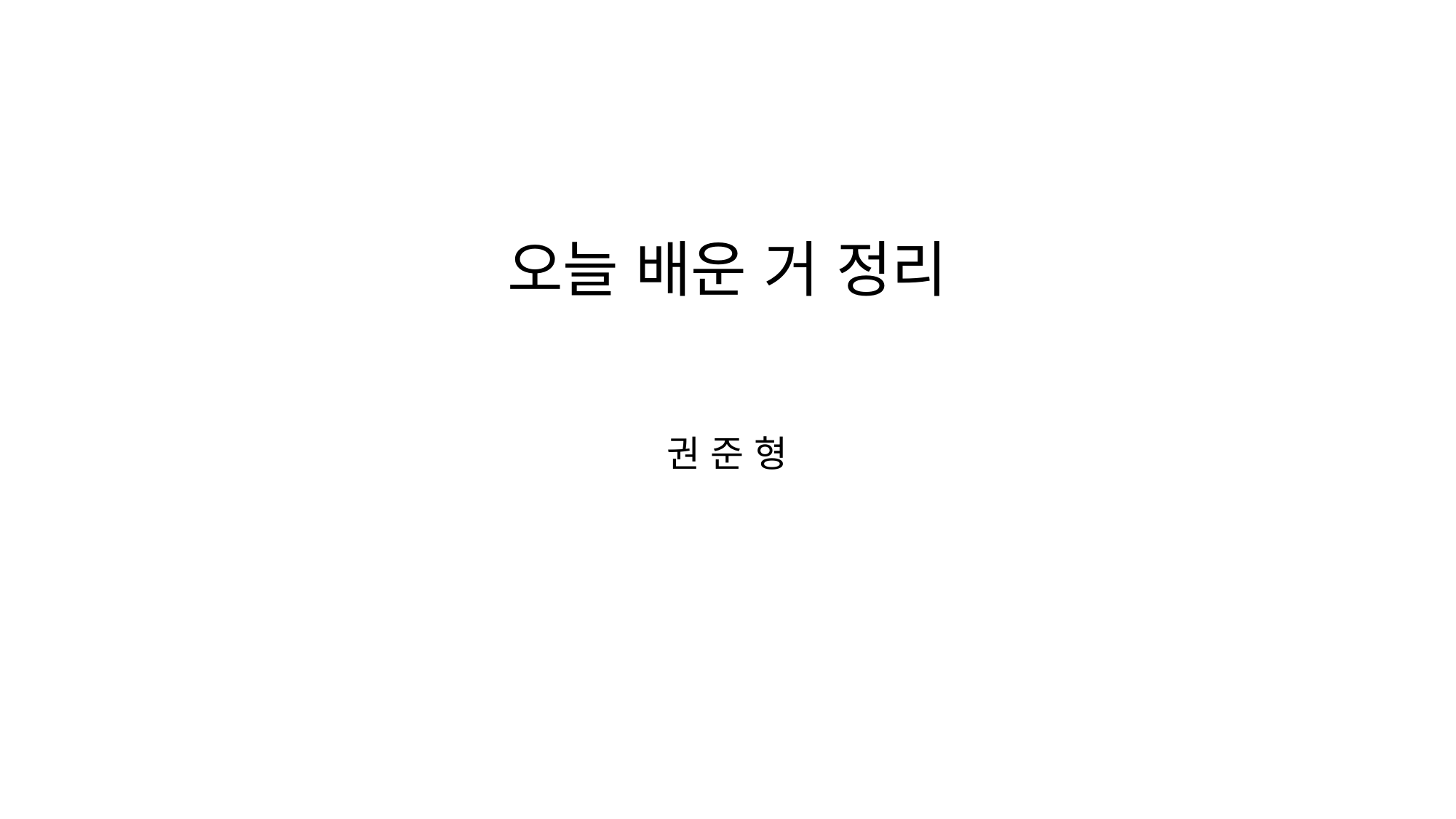

# 오늘 배운 거 정리
권 준 형